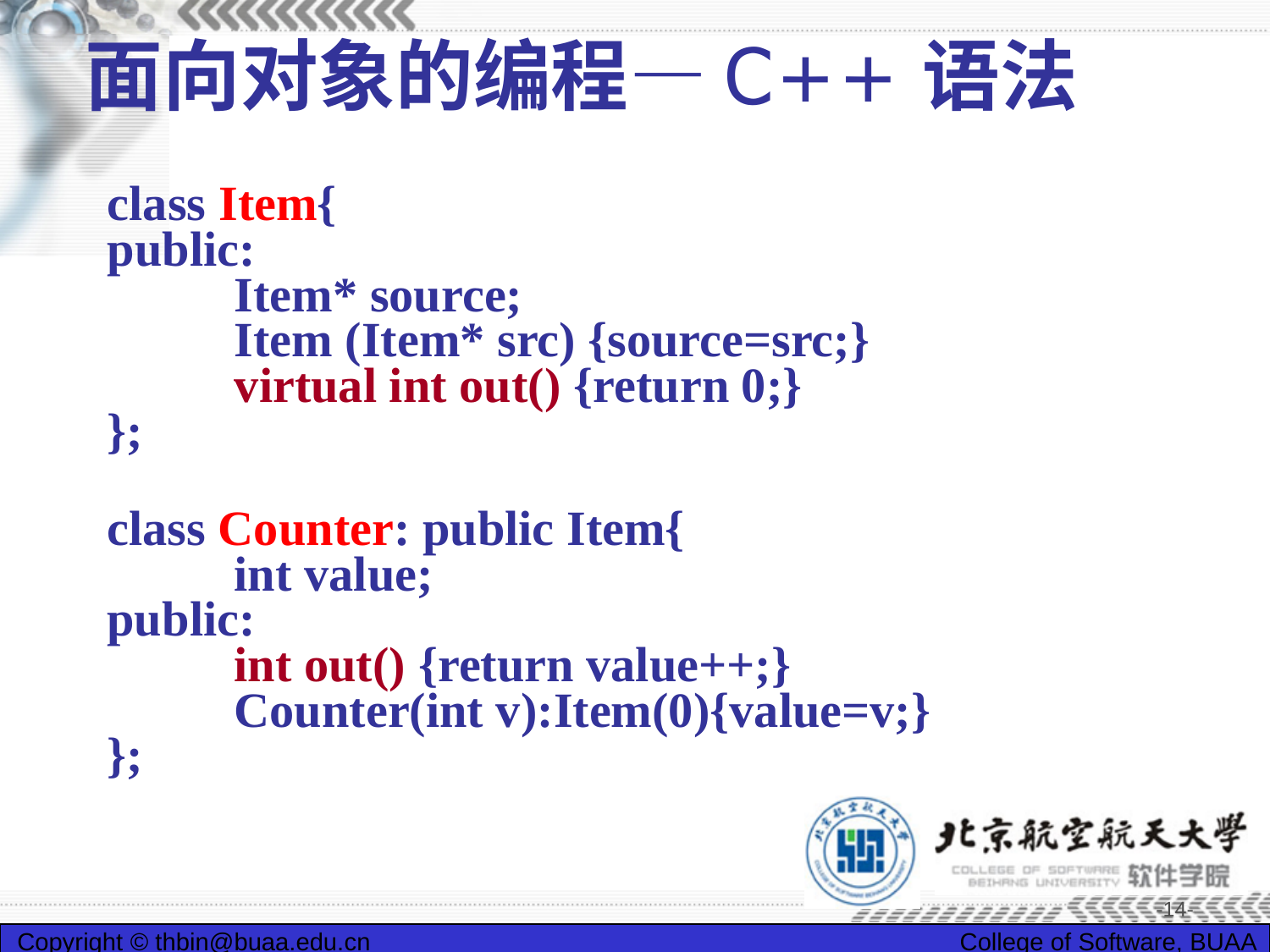

# 面向对象的编程—C++语法
class Item{
public:
	Item* source;
	Item (Item* src) {source=src;}
	virtual int out() {return 0;}
};
class Counter: public Item{
	int value;
public:
	int out() {return value++;}
	Counter(int v):Item(0){value=v;}
};
-14-